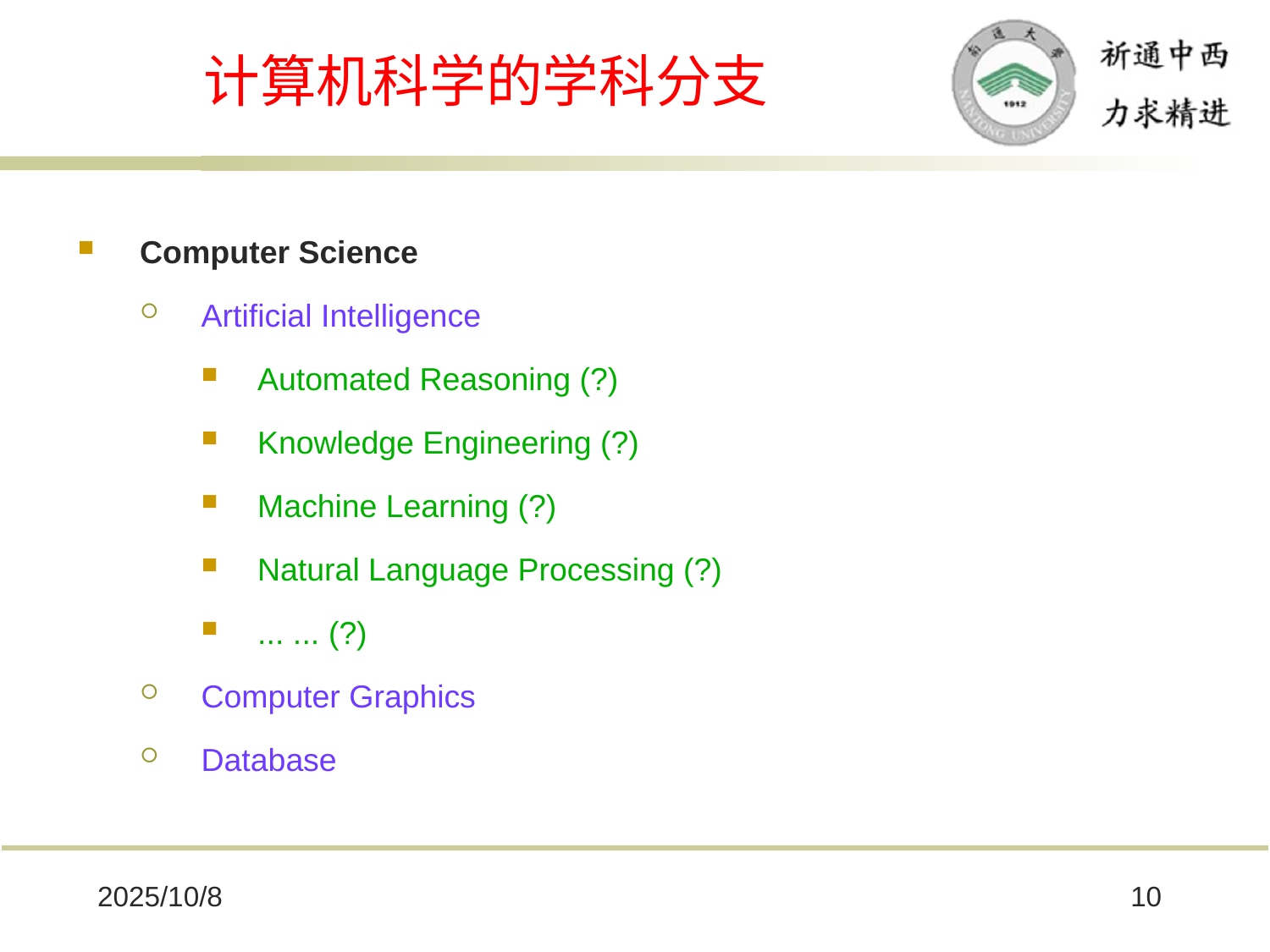

# 计算机科学的学科分支
Computer Science
Artificial Intelligence
Automated Reasoning (?)
Knowledge Engineering (?)
Machine Learning (?)
Natural Language Processing (?)
... ... (?)
Computer Graphics
Database

2025/10/8
10